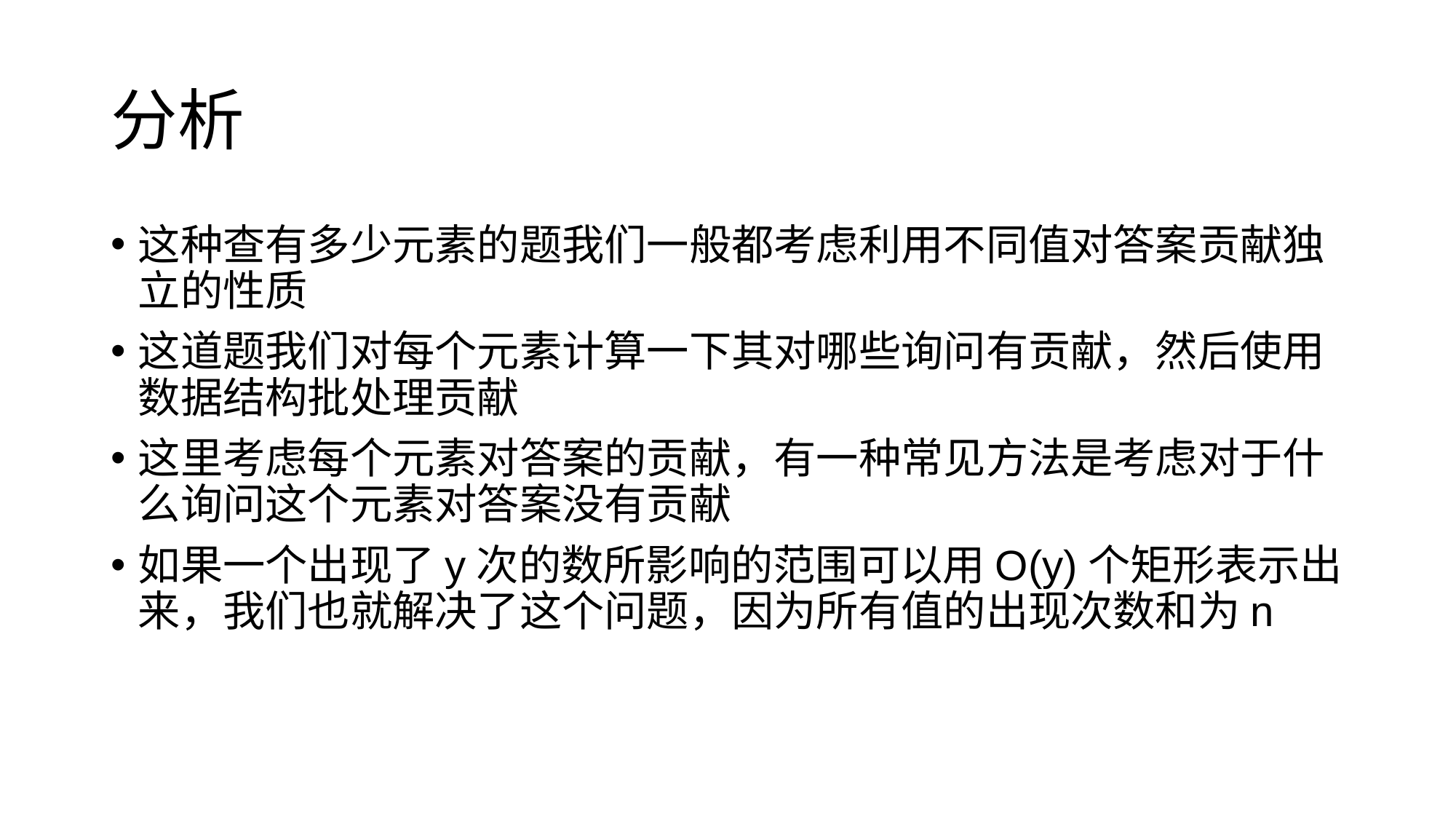

# 分析
这种查有多少元素的题我们一般都考虑利用不同值对答案贡献独立的性质
这道题我们对每个元素计算一下其对哪些询问有贡献，然后使用数据结构批处理贡献
这里考虑每个元素对答案的贡献，有一种常见方法是考虑对于什么询问这个元素对答案没有贡献
如果一个出现了y次的数所影响的范围可以用O(y)个矩形表示出来，我们也就解决了这个问题，因为所有值的出现次数和为n